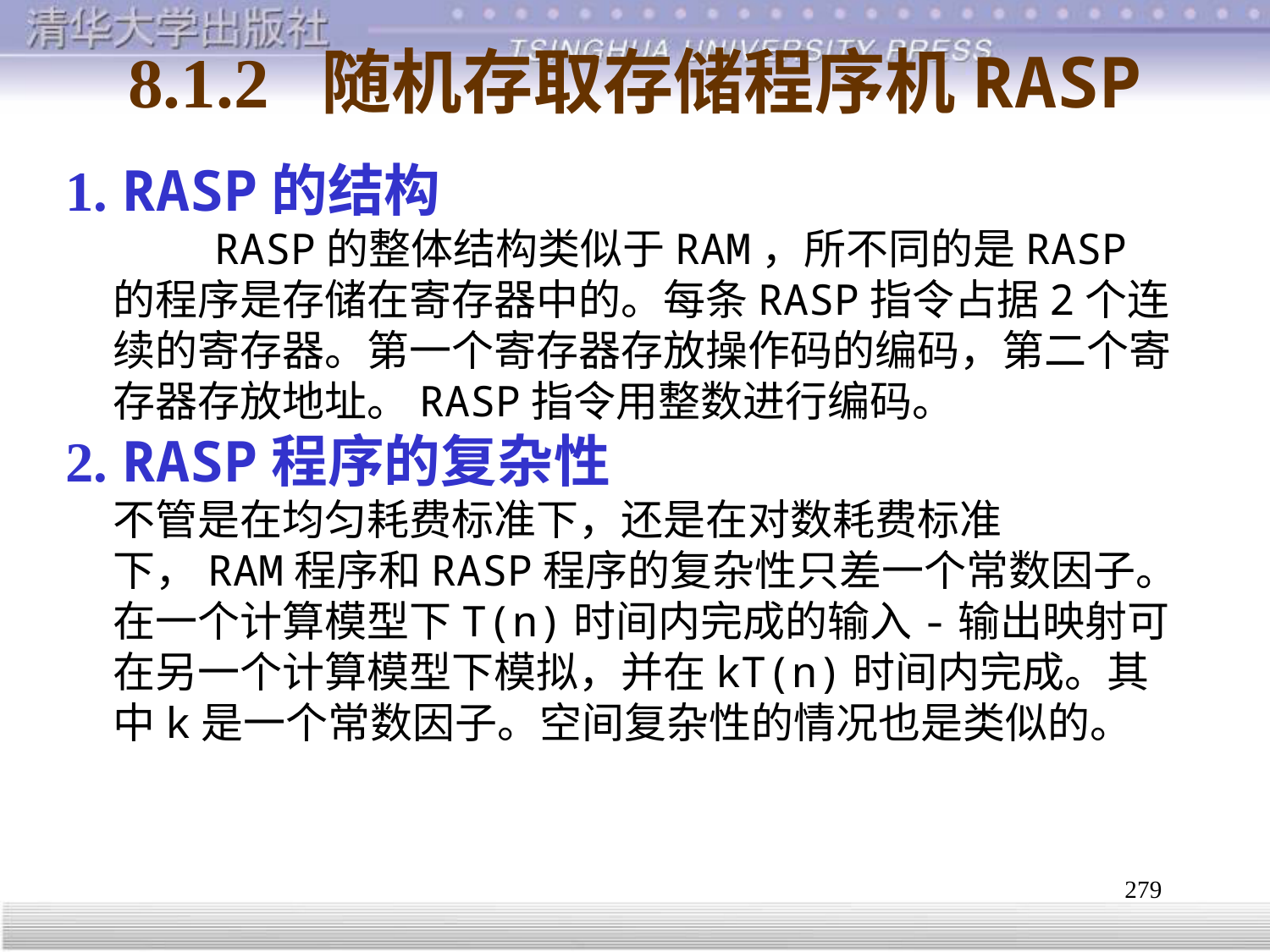

# 8.1.2  随机存取存储程序机RASP
1. RASP的结构
	    RASP的整体结构类似于RAM，所不同的是RASP的程序是存储在寄存器中的。每条RASP指令占据2个连续的寄存器。第一个寄存器存放操作码的编码，第二个寄存器存放地址。RASP指令用整数进行编码。
2. RASP程序的复杂性
	不管是在均匀耗费标准下，还是在对数耗费标准下，RAM程序和RASP程序的复杂性只差一个常数因子。在一个计算模型下T(n)时间内完成的输入-输出映射可在另一个计算模型下模拟，并在kT(n)时间内完成。其中k是一个常数因子。空间复杂性的情况也是类似的。

279